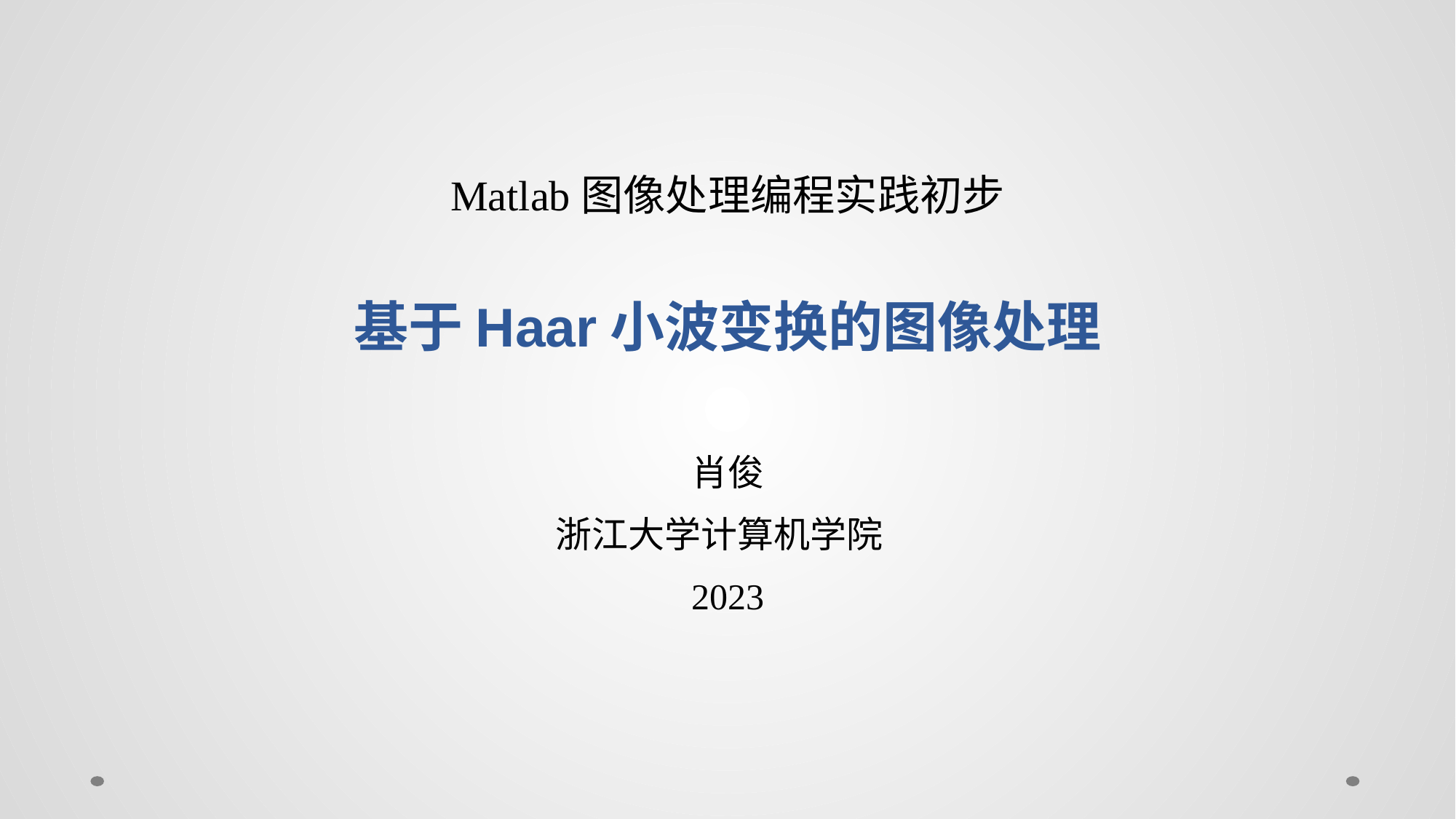

Matlab图像处理编程实践初步
# 基于Haar小波变换的图像处理
肖俊
浙江大学计算机学院
2023